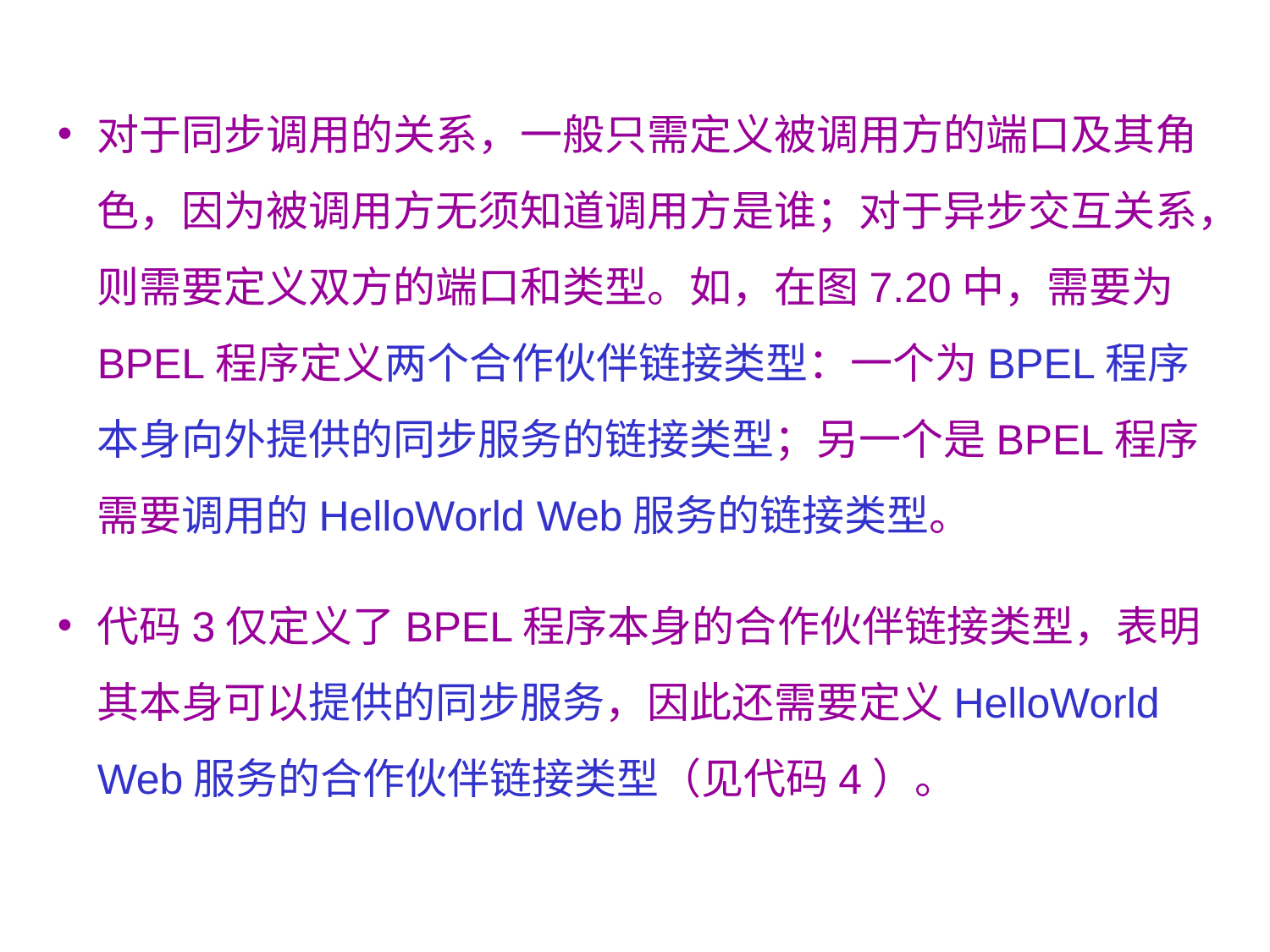

对于同步调用的关系，一般只需定义被调用方的端口及其角色，因为被调用方无须知道调用方是谁；对于异步交互关系，则需要定义双方的端口和类型。如，在图7.20中，需要为BPEL程序定义两个合作伙伴链接类型：一个为BPEL程序本身向外提供的同步服务的链接类型；另一个是BPEL程序需要调用的HelloWorld Web服务的链接类型。

代码3仅定义了BPEL程序本身的合作伙伴链接类型，表明其本身可以提供的同步服务，因此还需要定义HelloWorld Web服务的合作伙伴链接类型（见代码4）。